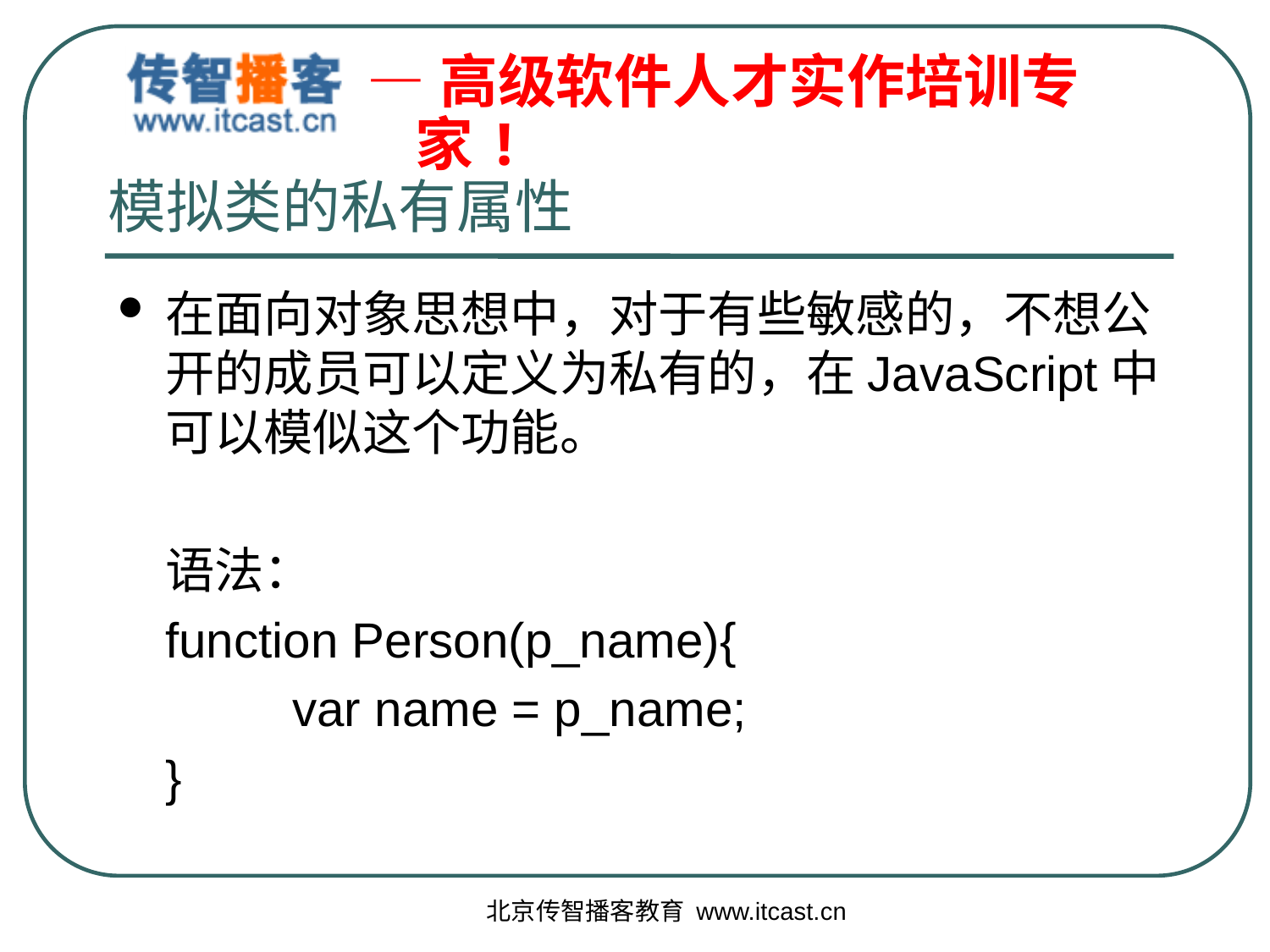

# 模拟类的私有属性
在面向对象思想中，对于有些敏感的，不想公开的成员可以定义为私有的，在JavaScript中可以模似这个功能。

	语法：
	function Person(p_name){
		var name = p_name;
	}
北京传智播客教育 www.itcast.cn